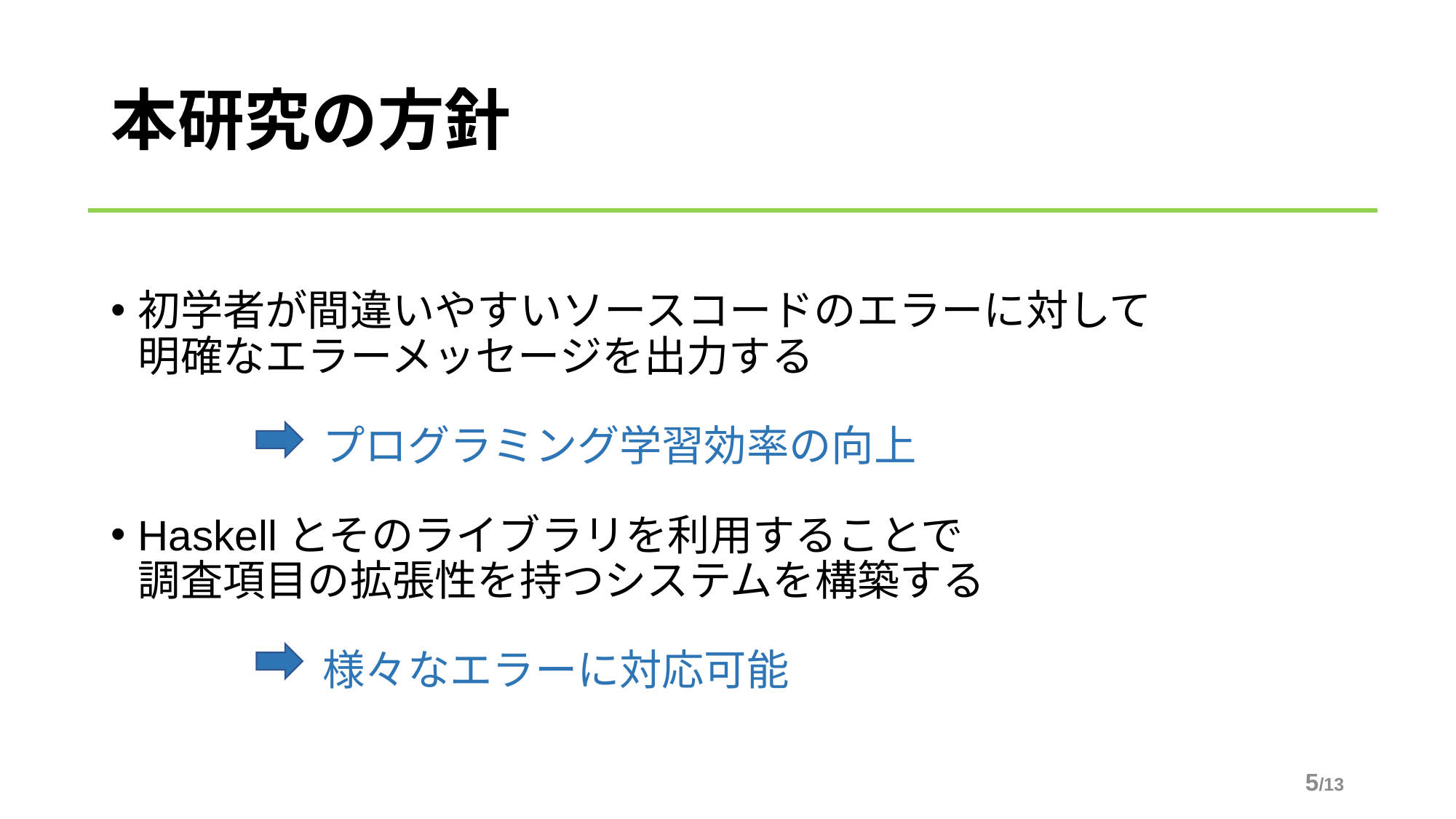

# 本研究の方針

初学者が間違いやすいソースコードのエラーに対して
明確なエラーメッセージを出力する

　　　　　プログラミング学習効率の向上

Haskellとそのライブラリを利用することで
調査項目の拡張性を持つシステムを構築する

　　　　　様々なエラーに対応可能

5/13